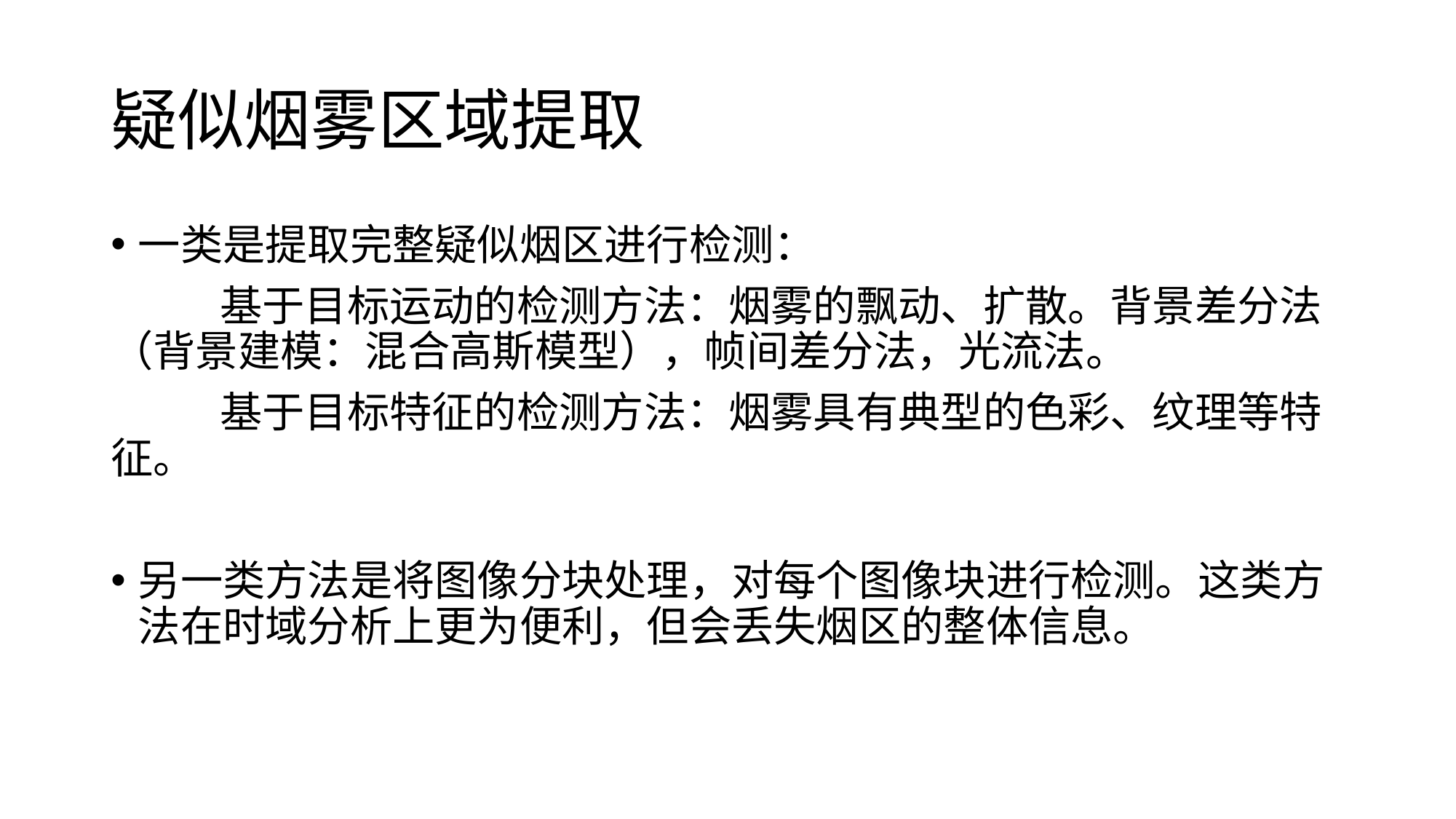

# 疑似烟雾区域提取
一类是提取完整疑似烟区进行检测：
	基于目标运动的检测方法：烟雾的飘动、扩散。背景差分法（背景建模：混合高斯模型），帧间差分法，光流法。
	基于目标特征的检测方法：烟雾具有典型的色彩、纹理等特征。

另一类方法是将图像分块处理，对每个图像块进行检测。这类方法在时域分析上更为便利，但会丢失烟区的整体信息。